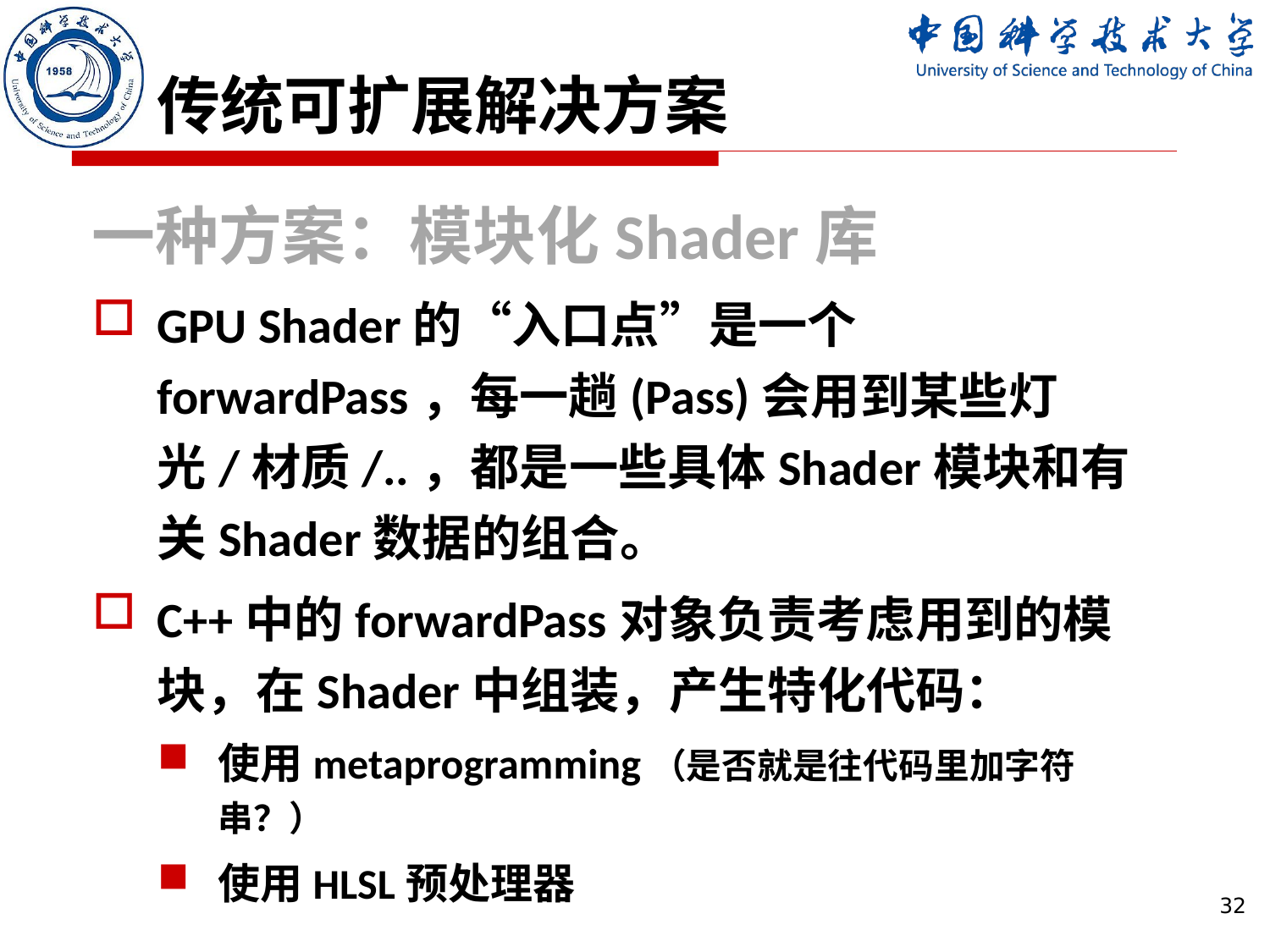

# 传统可扩展解决方案
一种方案：模块化Shader库
GPU Shader的“入口点”是一个forwardPass，每一趟(Pass)会用到某些灯光/材质/..，都是一些具体Shader模块和有关Shader数据的组合。
C++中的forwardPass对象负责考虑用到的模块，在Shader中组装，产生特化代码：
使用metaprogramming（是否就是往代码里加字符串？）
使用HLSL预处理器

32